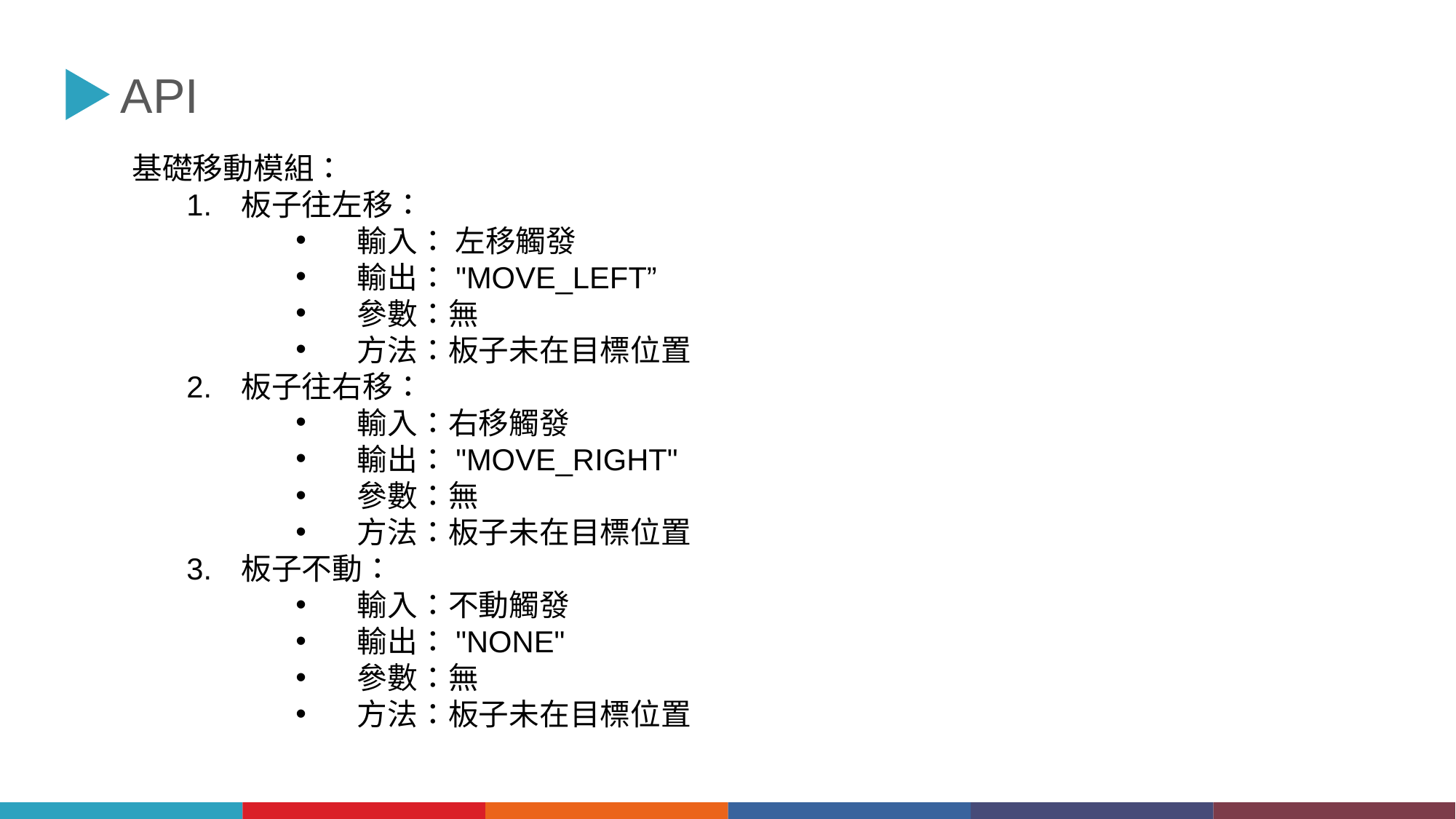

API

基礎移動模組：
板子往左移：
輸入： 左移觸發
輸出："MOVE_LEFT”
參數：無
方法：板子未在目標位置
板子往右移：
輸入：右移觸發
輸出："MOVE_RIGHT"
參數：無
方法：板子未在目標位置
板子不動：
輸入：不動觸發
輸出："NONE"
參數：無
方法：板子未在目標位置